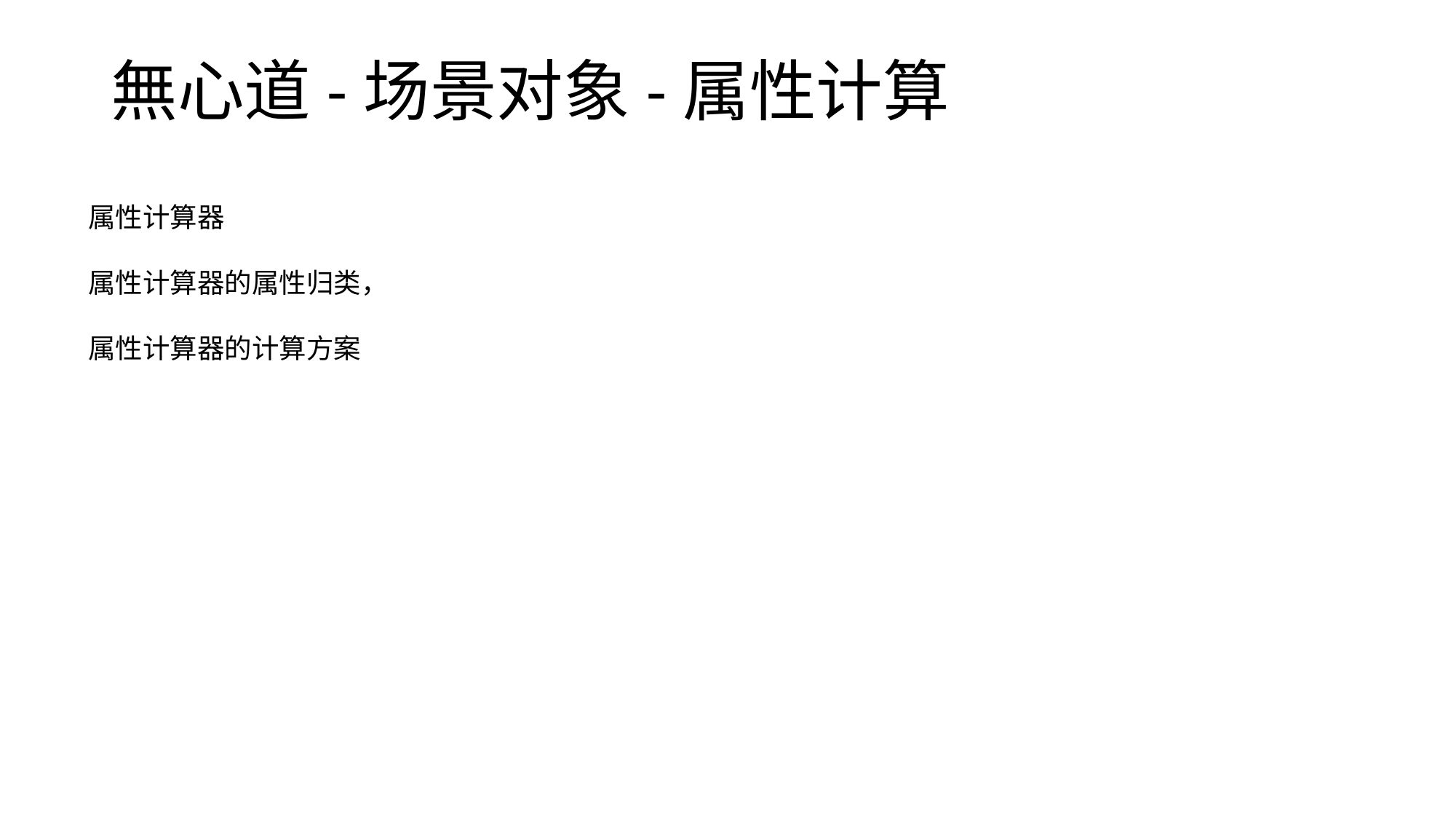

# 無心道-场景对象-属性计算
属性计算器

属性计算器的属性归类，

属性计算器的计算方案